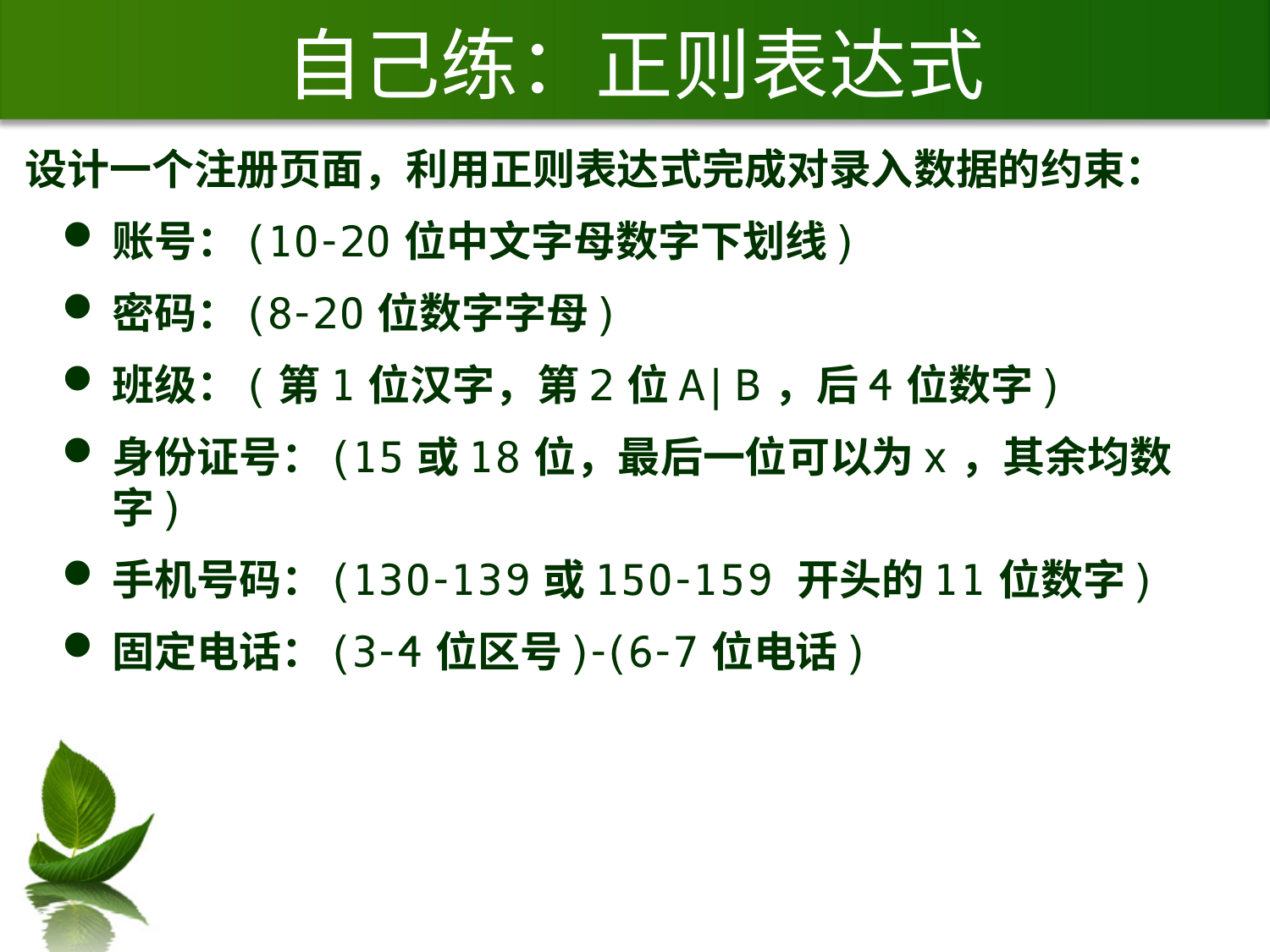

# 自己练：正则表达式
设计一个注册页面，利用正则表达式完成对录入数据的约束：
账号：(10-20位中文字母数字下划线)
密码：(8-20位数字字母)
班级：(第1位汉字，第2位A|B，后4位数字)
身份证号：(15或18位，最后一位可以为x，其余均数字)
手机号码：(130-139或150-159 开头的11位数字)
固定电话：(3-4位区号)-(6-7位电话)